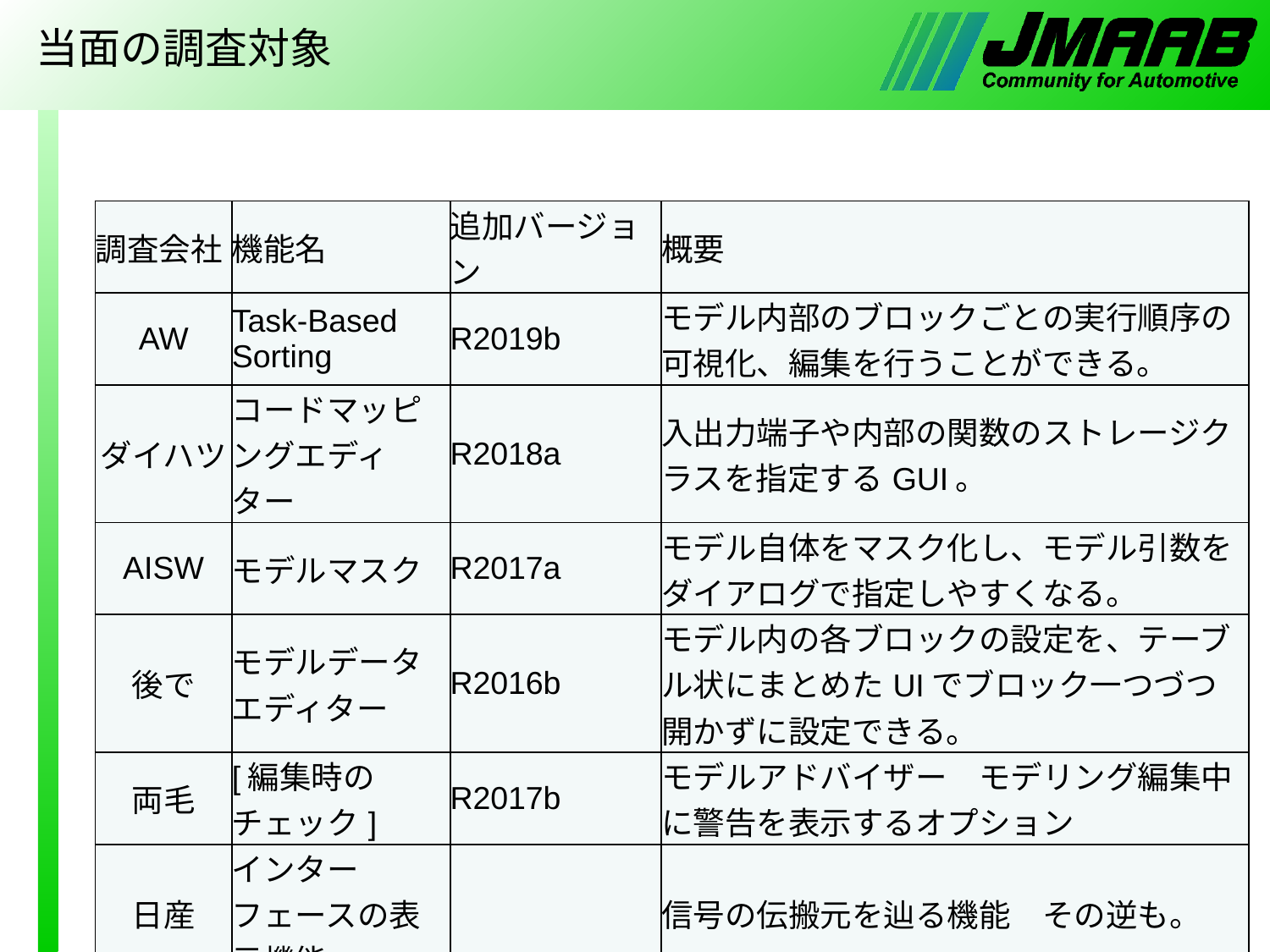

# 当面の調査対象
| 調査会社 | 機能名 | 追加バージョン | 概要 |
| --- | --- | --- | --- |
| AW | Task-Based Sorting | R2019b | モデル内部のブロックごとの実行順序の可視化、編集を行うことができる。 |
| ダイハツ | コードマッピングエディター | R2018a | 入出力端子や内部の関数のストレージクラスを指定するGUI。 |
| AISW | モデルマスク | R2017a | モデル自体をマスク化し、モデル引数をダイアログで指定しやすくなる。 |
| 後で | モデルデータエディター | R2016b | モデル内の各ブロックの設定を、テーブル状にまとめたUIでブロック一つづつ開かずに設定できる。 |
| 両毛 | [編集時のチェック] | R2017b | モデルアドバイザー　モデリング編集中に警告を表示するオプション |
| 日産 | インターフェースの表示機能 |  | 信号の伝搬元を辿る機能　その逆も。 |